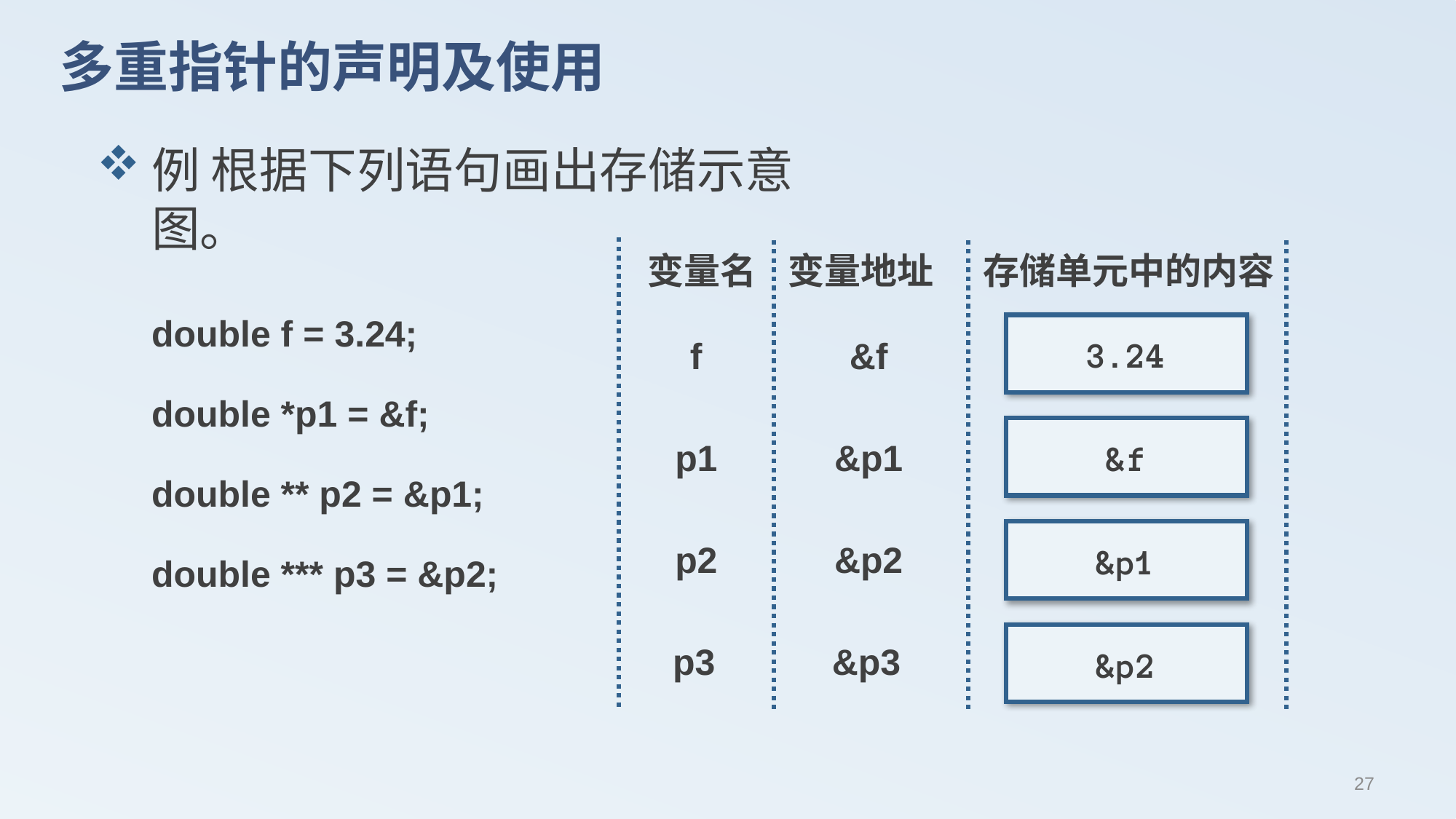

# 多重指针的声明及使用
例 根据下列语句画出存储示意图。
double f = 3.24;
double *p1 = &f;
double ** p2 = &p1;
double *** p3 = &p2;
变量名
变量地址
存储单元中的内容
3.24
f
&f
&f
p1
&p1
&p1
p2
&p2
&p2
p3
&p3